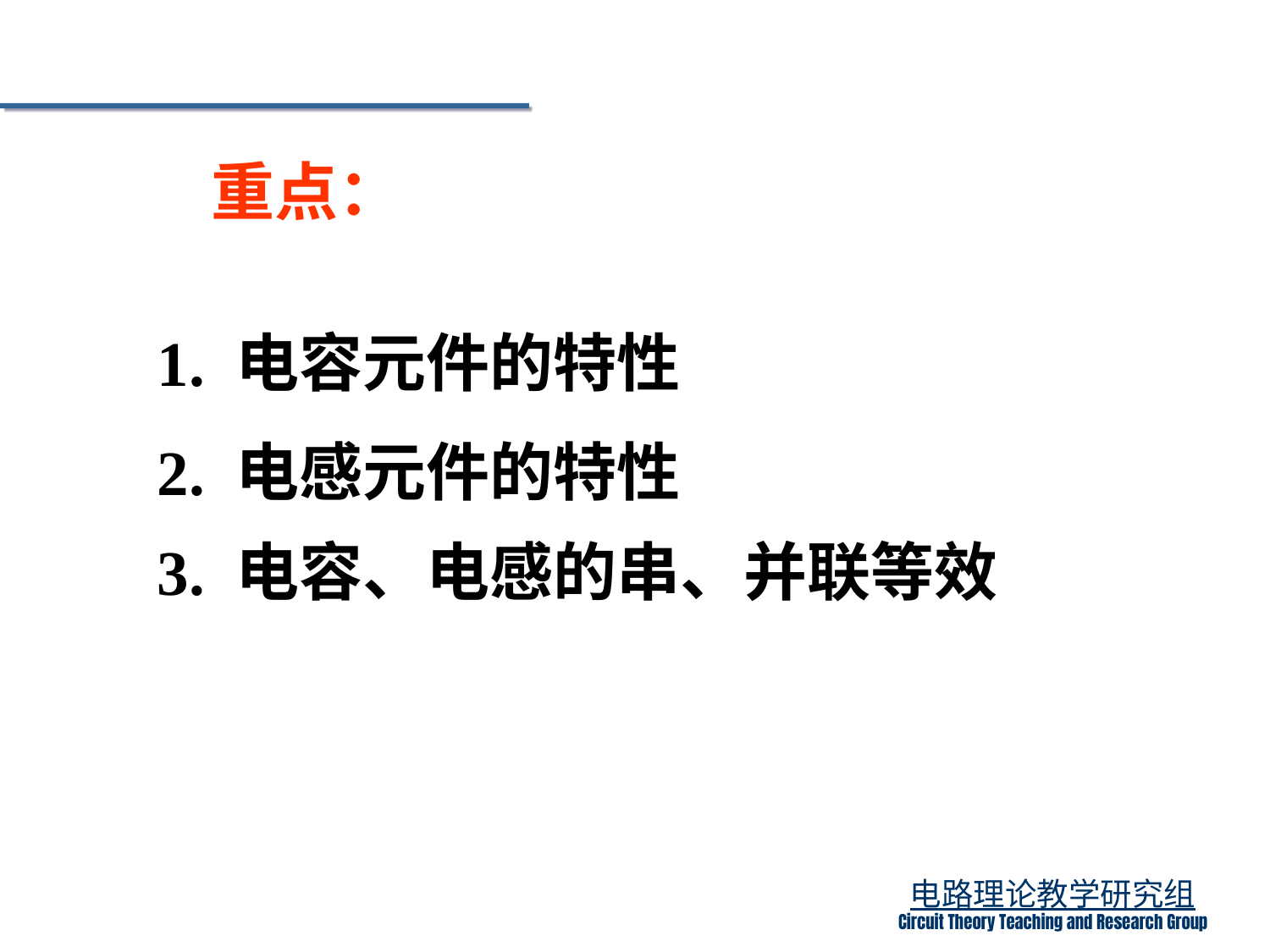

重点：
1. 电容元件的特性
2. 电感元件的特性
3. 电容、电感的串、并联等效